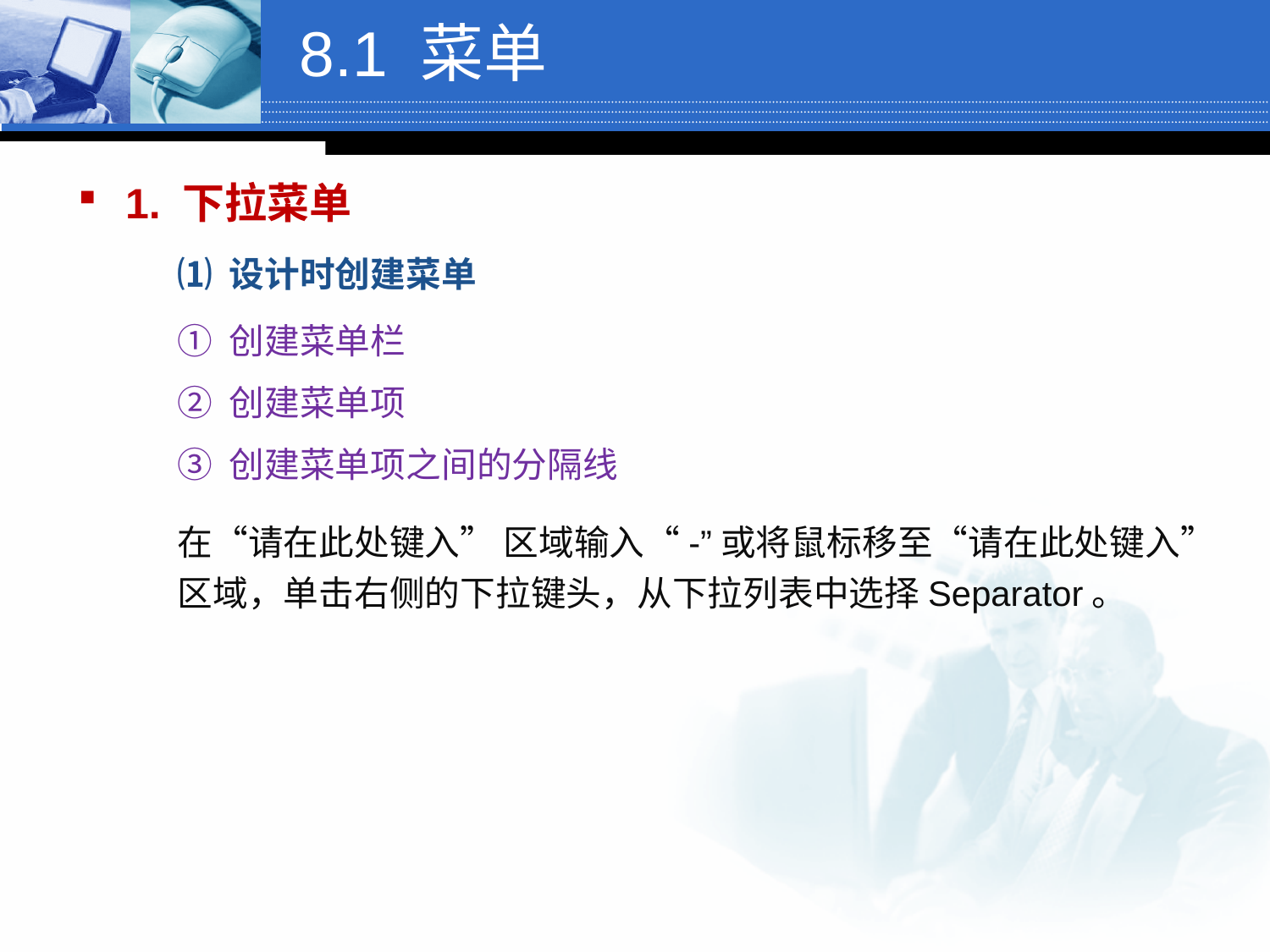

# 8.1 菜单
1. 下拉菜单
⑴ 设计时创建菜单
① 创建菜单栏
② 创建菜单项
③ 创建菜单项之间的分隔线
在“请在此处键入” 区域输入“-”或将鼠标移至“请在此处键入”区域，单击右侧的下拉键头，从下拉列表中选择Separator。